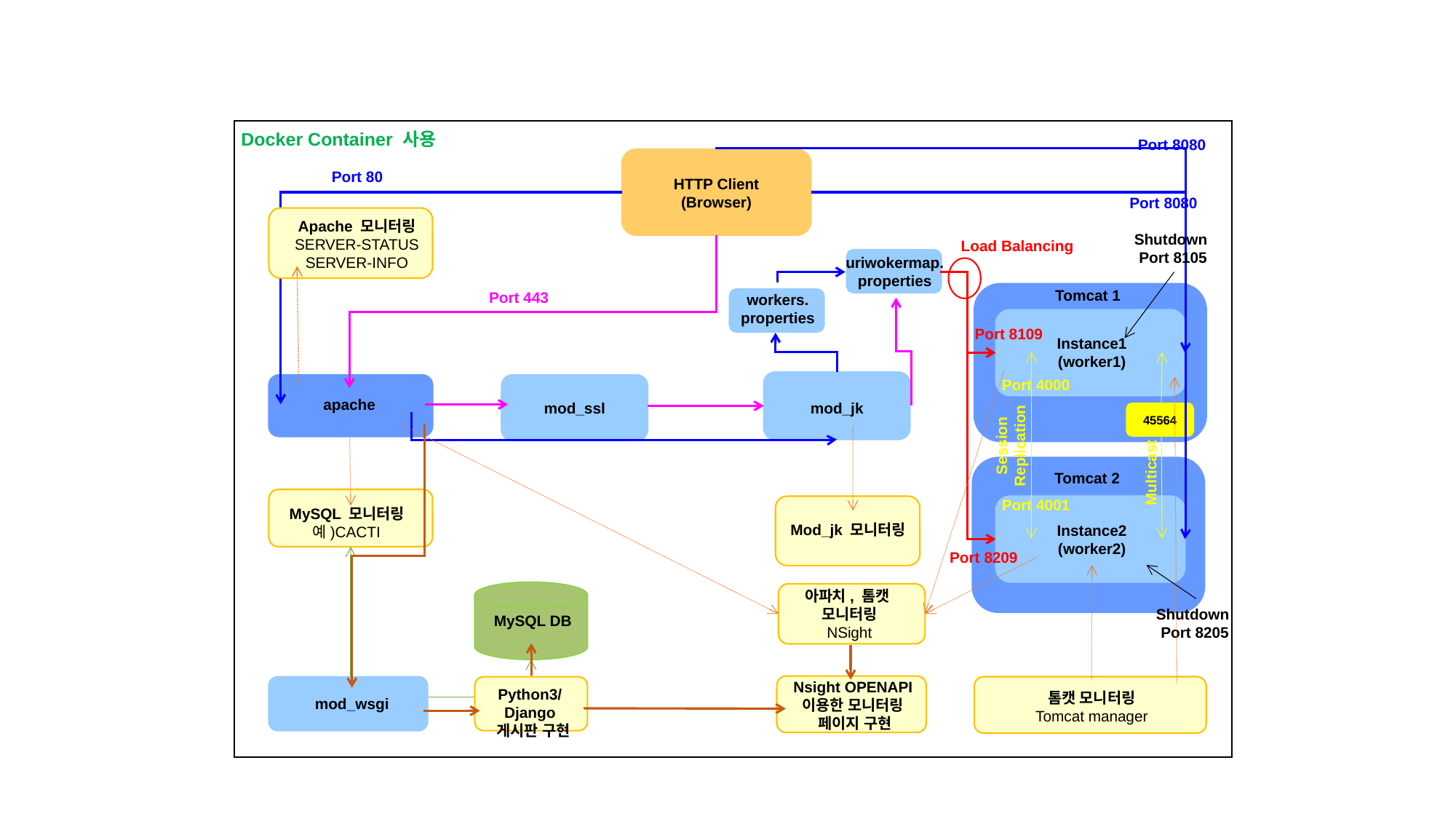

Docker Container 사용

Port 8080

Port 80
HTTP Client
(Browser)
Port 8080

Apache 모니터링
SERVER-STATUS
SERVER-INFO
Shutdown
Port 8105
Load Balancing
uriwokermap.
properties

Tomcat 1
Port 443
workers.
properties

Port 8109
Instance1
(worker1)
Port 4000

apache
mod_ssl
mod_jk
45564
Session
Replication
Multicast

Tomcat 2
Port 4001

MySQL 모니터링
예)CACTI

Instance2
(worker2)
Mod_jk 모니터링
Port 8209
아파치, 톰캣
모니터링
NSight

Shutdown
Port 8205
MySQL DB
Nsight OPENAPI
이용한 모니터링
페이지 구현

Python3/Django
 게시판 구현

톰캣 모니터링
Tomcat manager
mod_wsgi